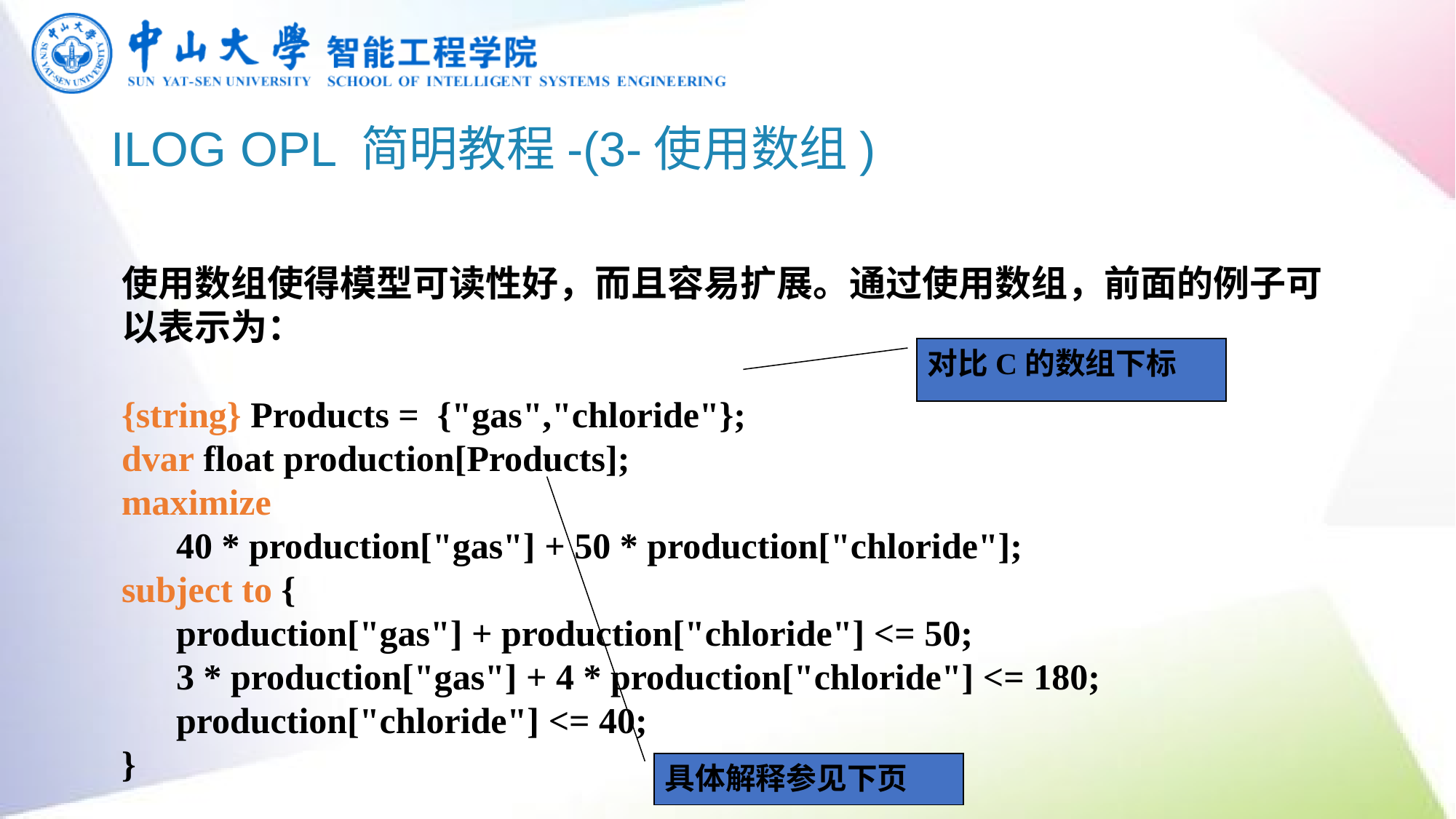

# ILOG OPL 简明教程-(3-使用数组)
使用数组使得模型可读性好，而且容易扩展。通过使用数组，前面的例子可以表示为：

{string} Products =  {"gas","chloride"};
dvar float production[Products];
maximize
      40 * production["gas"] + 50 * production["chloride"];
subject to {
      production["gas"] + production["chloride"] <= 50;
      3 * production["gas"] + 4 * production["chloride"] <= 180;
      production["chloride"] <= 40;
}

对比C的数组下标
具体解释参见下页